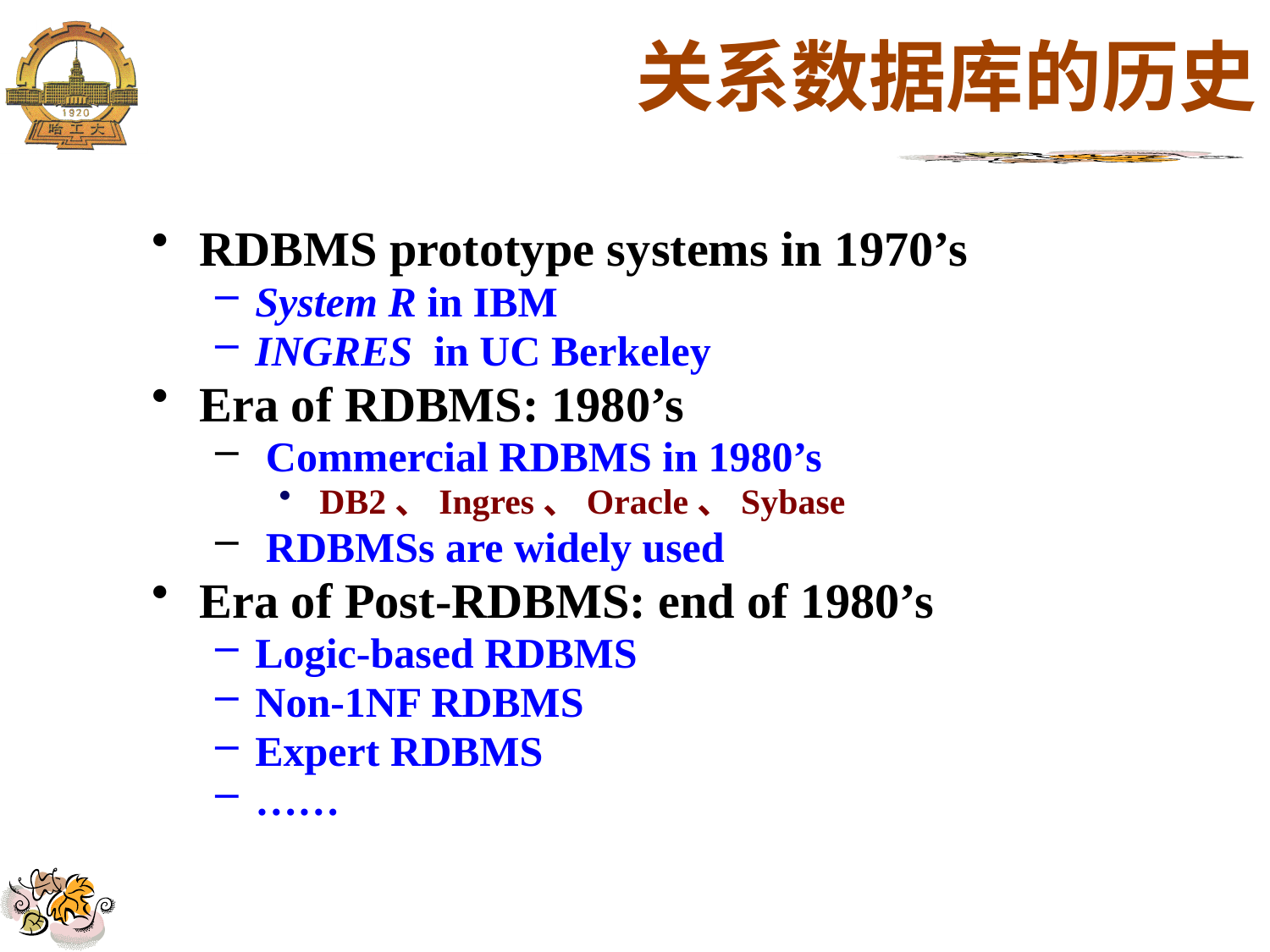

# 关系数据库的历史
RDBMS prototype systems in 1970’s
System R in IBM
INGRES  in UC Berkeley
Era of RDBMS: 1980’s
 Commercial RDBMS in 1980’s
 DB2、Ingres、Oracle、Sybase
 RDBMSs are widely used
Era of Post-RDBMS: end of 1980’s
Logic-based RDBMS
Non-1NF RDBMS
Expert RDBMS
……